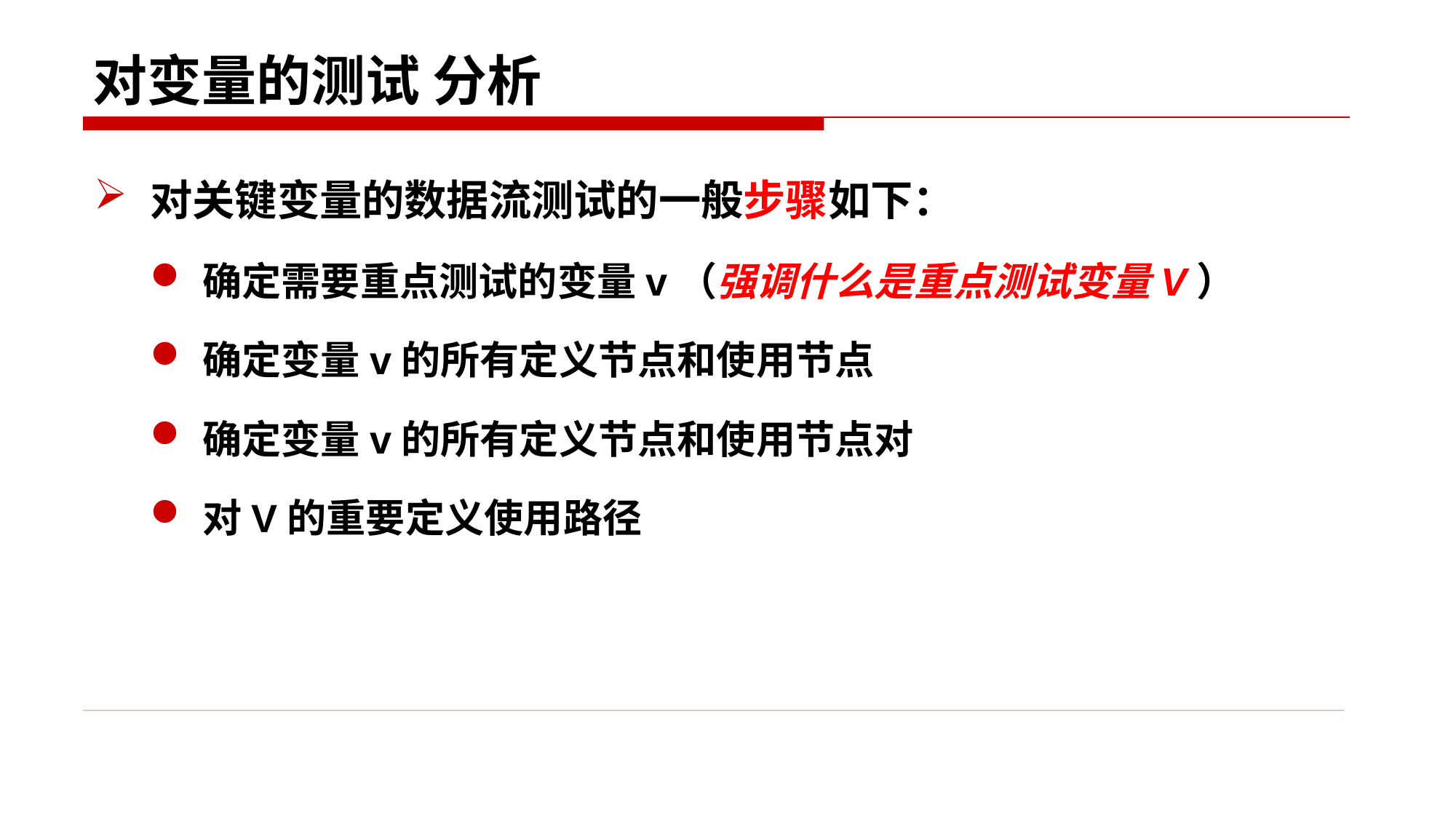

# 对变量的测试 分析
对关键变量的数据流测试的一般步骤如下：
确定需要重点测试的变量v（强调什么是重点测试变量V）
确定变量v的所有定义节点和使用节点
确定变量v的所有定义节点和使用节点对
对V的重要定义使用路径